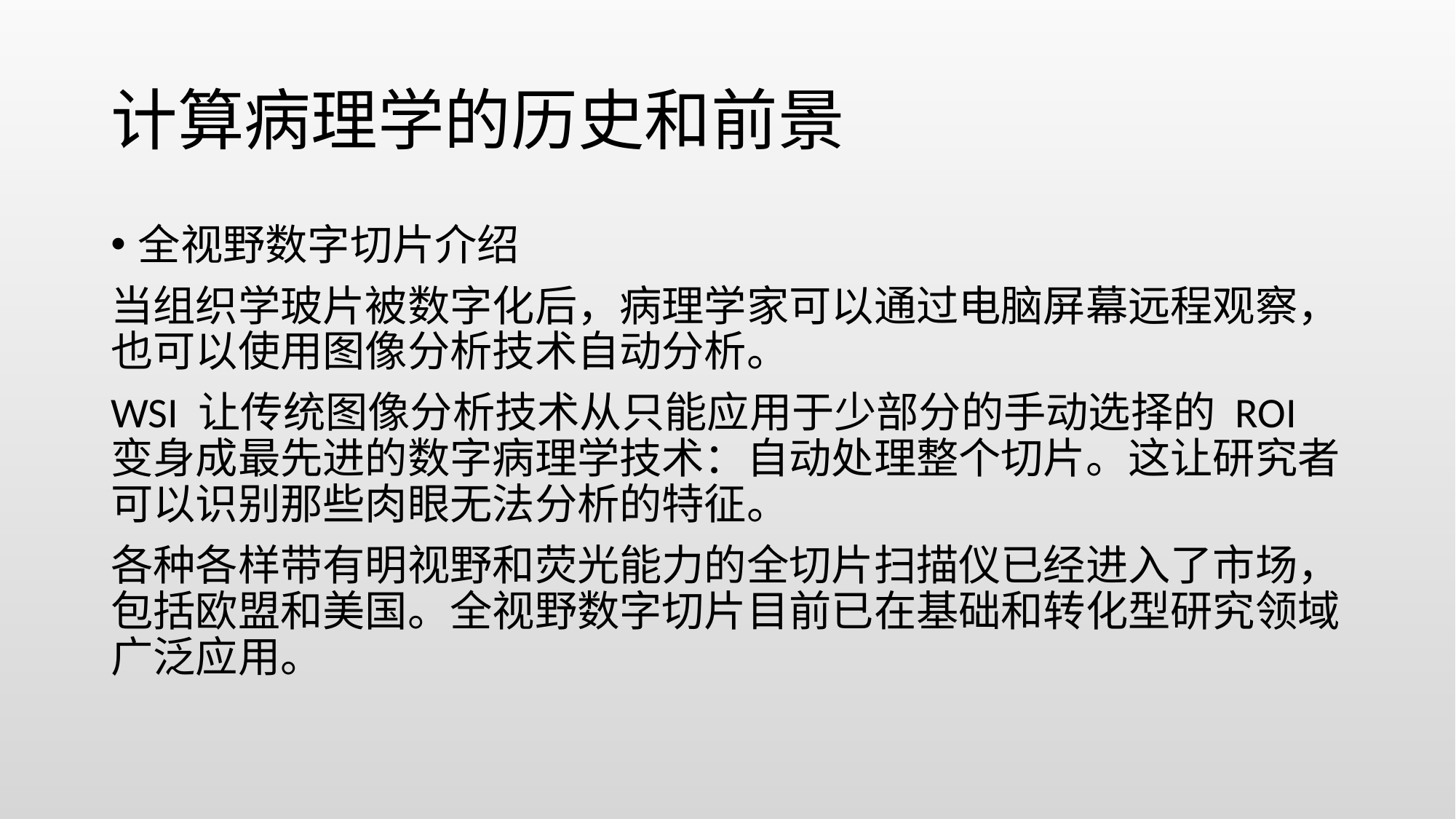

# 计算病理学的历史和前景
全视野数字切片介绍
当组织学玻片被数字化后，病理学家可以通过电脑屏幕远程观察，也可以使用图像分析技术自动分析。
WSI 让传统图像分析技术从只能应用于少部分的手动选择的 ROI 变身成最先进的数字病理学技术：自动处理整个切片。这让研究者可以识别那些肉眼无法分析的特征。
各种各样带有明视野和荧光能力的全切片扫描仪已经进入了市场，包括欧盟和美国。全视野数字切片目前已在基础和转化型研究领域广泛应用。